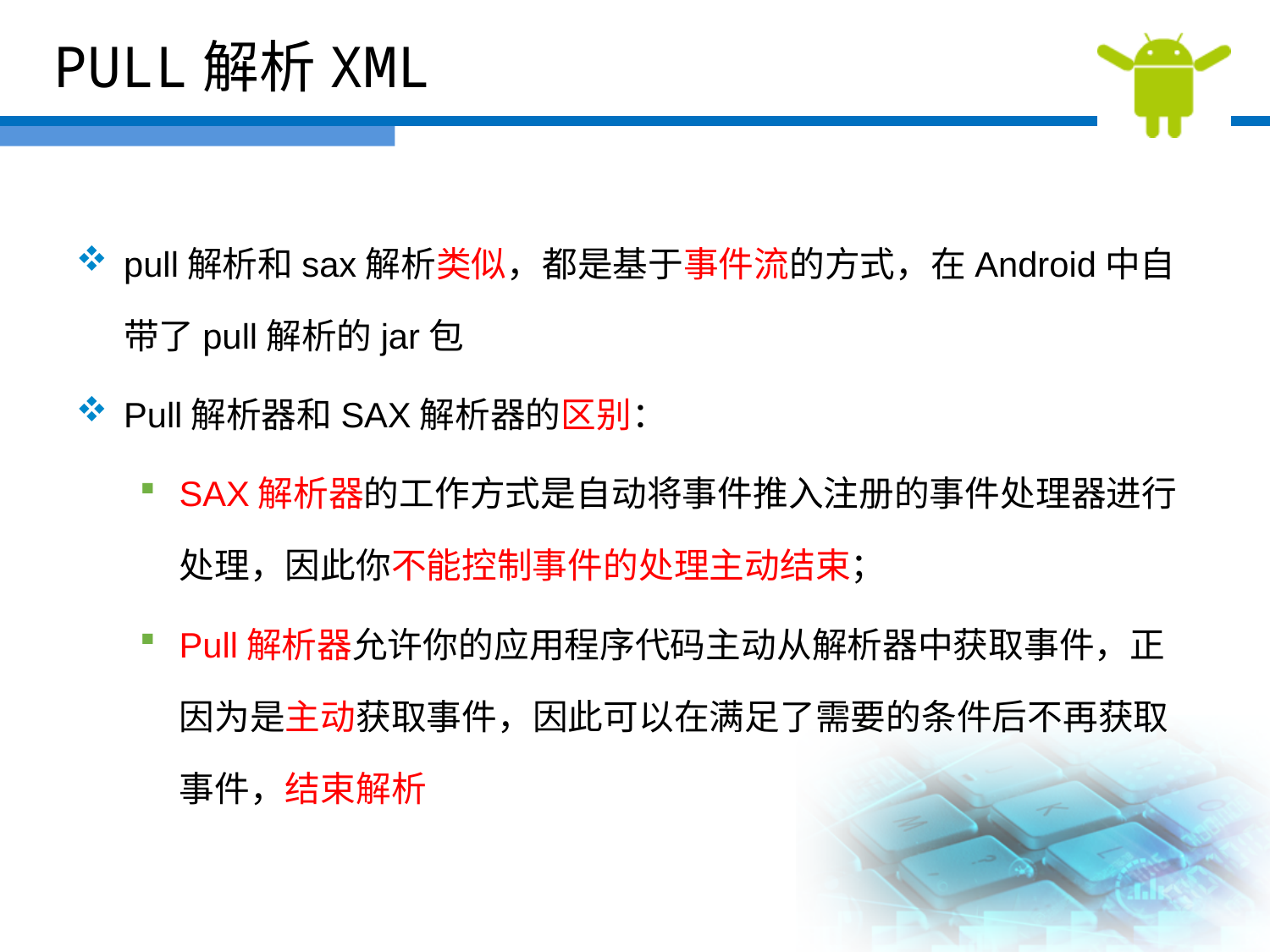

PULL解析XML
pull解析和sax解析类似，都是基于事件流的方式，在Android中自带了pull解析的jar包
Pull解析器和SAX解析器的区别：
SAX解析器的工作方式是自动将事件推入注册的事件处理器进行处理，因此你不能控制事件的处理主动结束；
Pull解析器允许你的应用程序代码主动从解析器中获取事件，正因为是主动获取事件，因此可以在满足了需要的条件后不再获取事件，结束解析